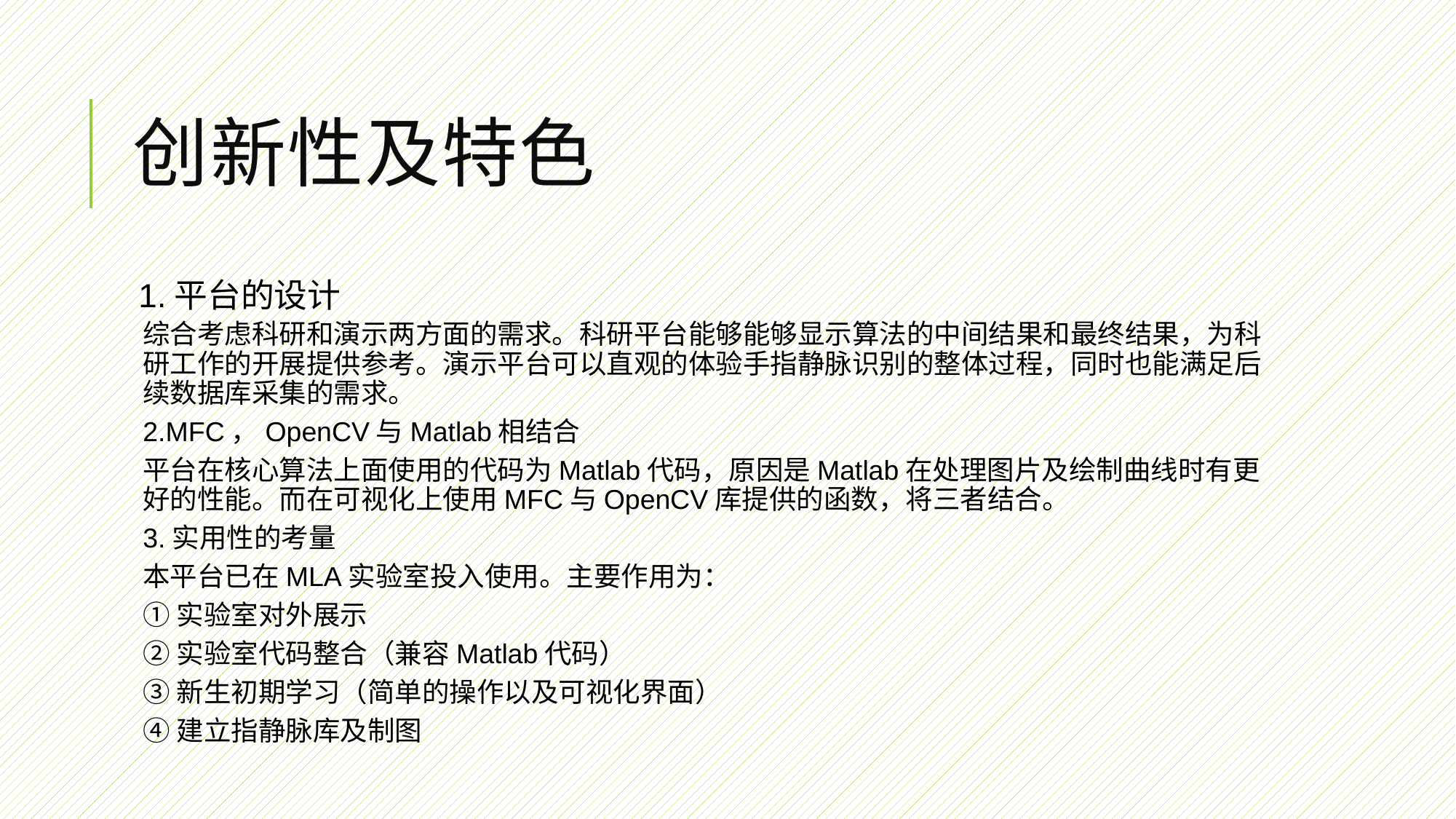

# 创新性及特色
1.平台的设计
综合考虑科研和演示两方面的需求。科研平台能够能够显示算法的中间结果和最终结果，为科研工作的开展提供参考。演示平台可以直观的体验手指静脉识别的整体过程，同时也能满足后续数据库采集的需求。
2.MFC，OpenCV与Matlab相结合
平台在核心算法上面使用的代码为Matlab代码，原因是Matlab在处理图片及绘制曲线时有更好的性能。而在可视化上使用MFC与OpenCV库提供的函数，将三者结合。
3.实用性的考量
本平台已在MLA实验室投入使用。主要作用为：
①实验室对外展示
②实验室代码整合（兼容Matlab代码）
③新生初期学习（简单的操作以及可视化界面）
④建立指静脉库及制图